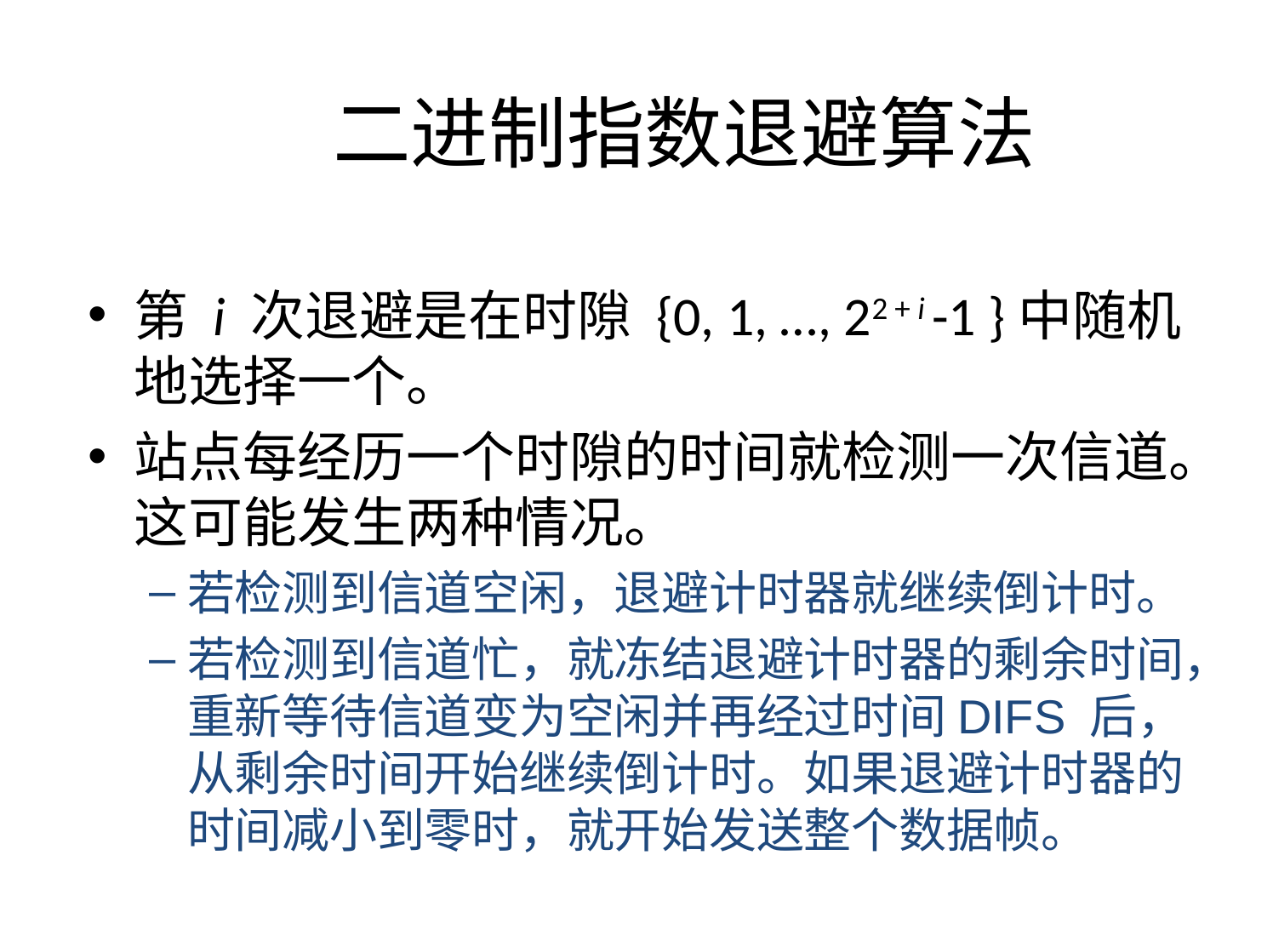

# 二进制指数退避算法
第 i 次退避是在时隙 {0, 1, …, 22 + i -1 }中随机地选择一个。
站点每经历一个时隙的时间就检测一次信道。这可能发生两种情况。
若检测到信道空闲，退避计时器就继续倒计时。
若检测到信道忙，就冻结退避计时器的剩余时间，重新等待信道变为空闲并再经过时间DIFS 后，从剩余时间开始继续倒计时。如果退避计时器的时间减小到零时，就开始发送整个数据帧。

124